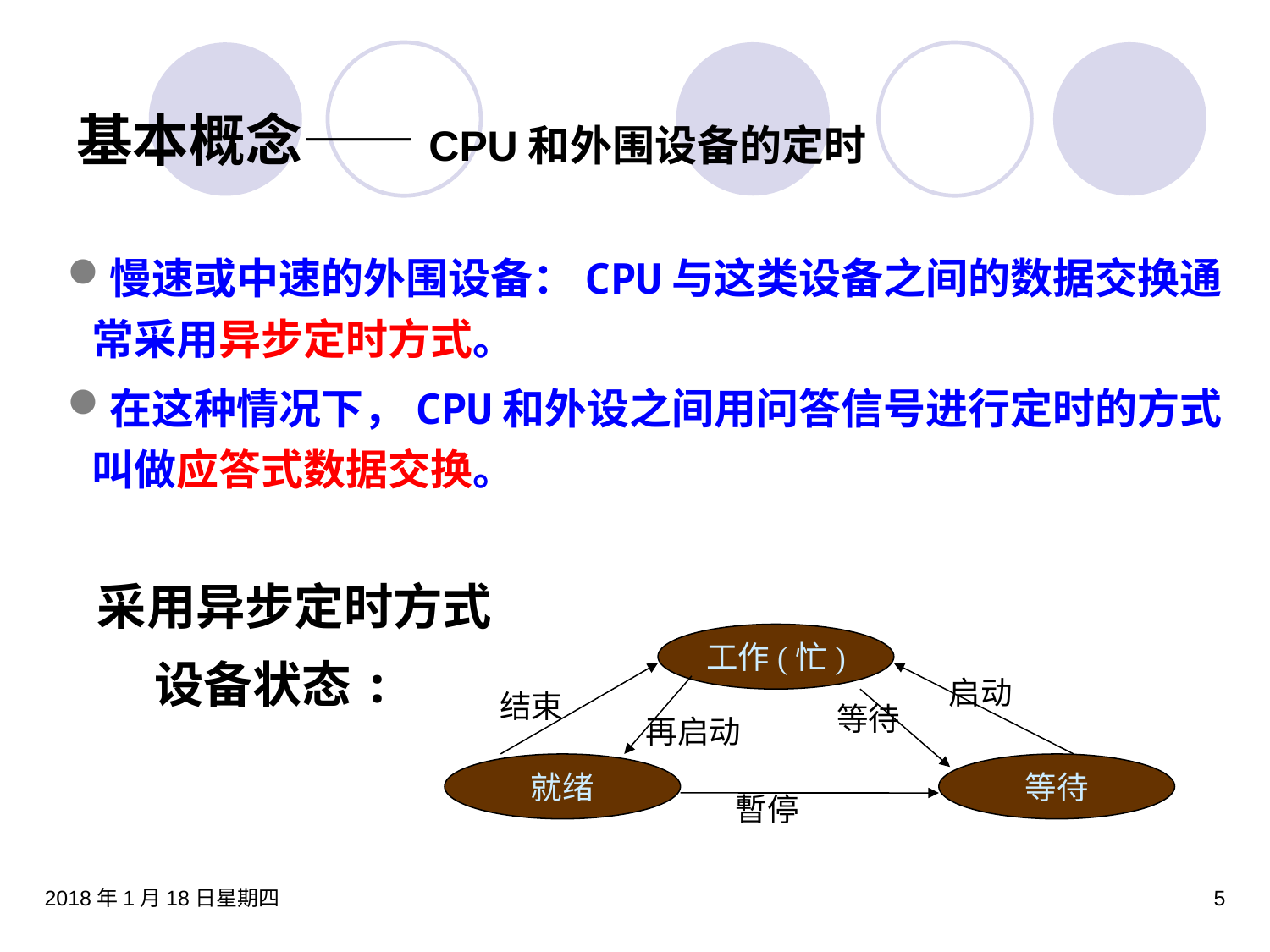

# 基本概念——CPU和外围设备的定时
慢速或中速的外围设备：CPU与这类设备之间的数据交换通常采用异步定时方式。
在这种情况下，CPU和外设之间用问答信号进行定时的方式叫做应答式数据交换。
采用异步定时方式
    设备状态:

工作(忙)

启动

结束

等待
再启动
就绪
等待
暫停

2018年1月18日星期四
5